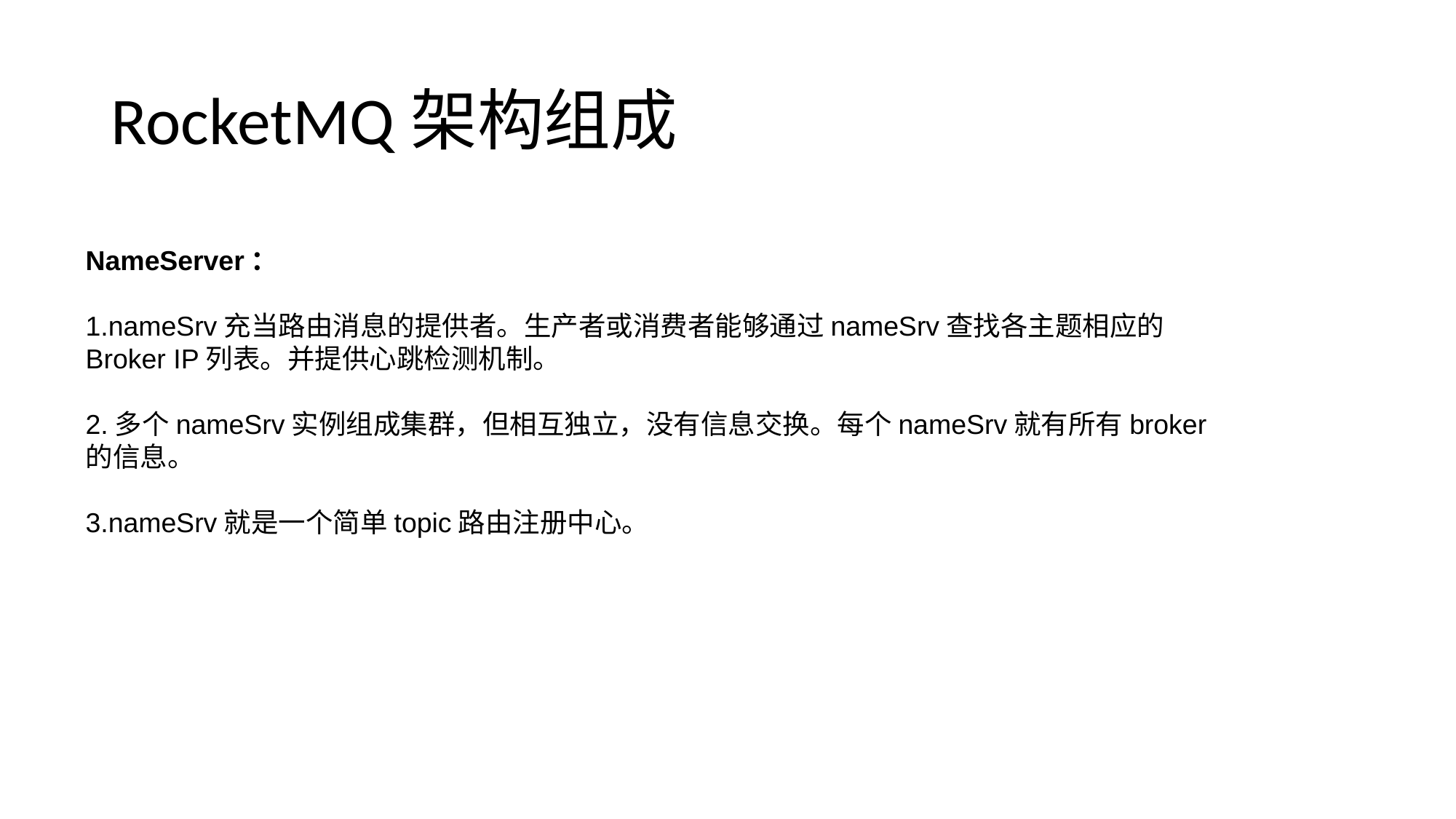

# RocketMQ架构组成
NameServer：

1.nameSrv充当路由消息的提供者。生产者或消费者能够通过nameSrv查找各主题相应的Broker IP列表。并提供心跳检测机制。

2.多个nameSrv实例组成集群，但相互独立，没有信息交换。每个nameSrv就有所有broker的信息。

3.nameSrv就是一个简单topic路由注册中心。